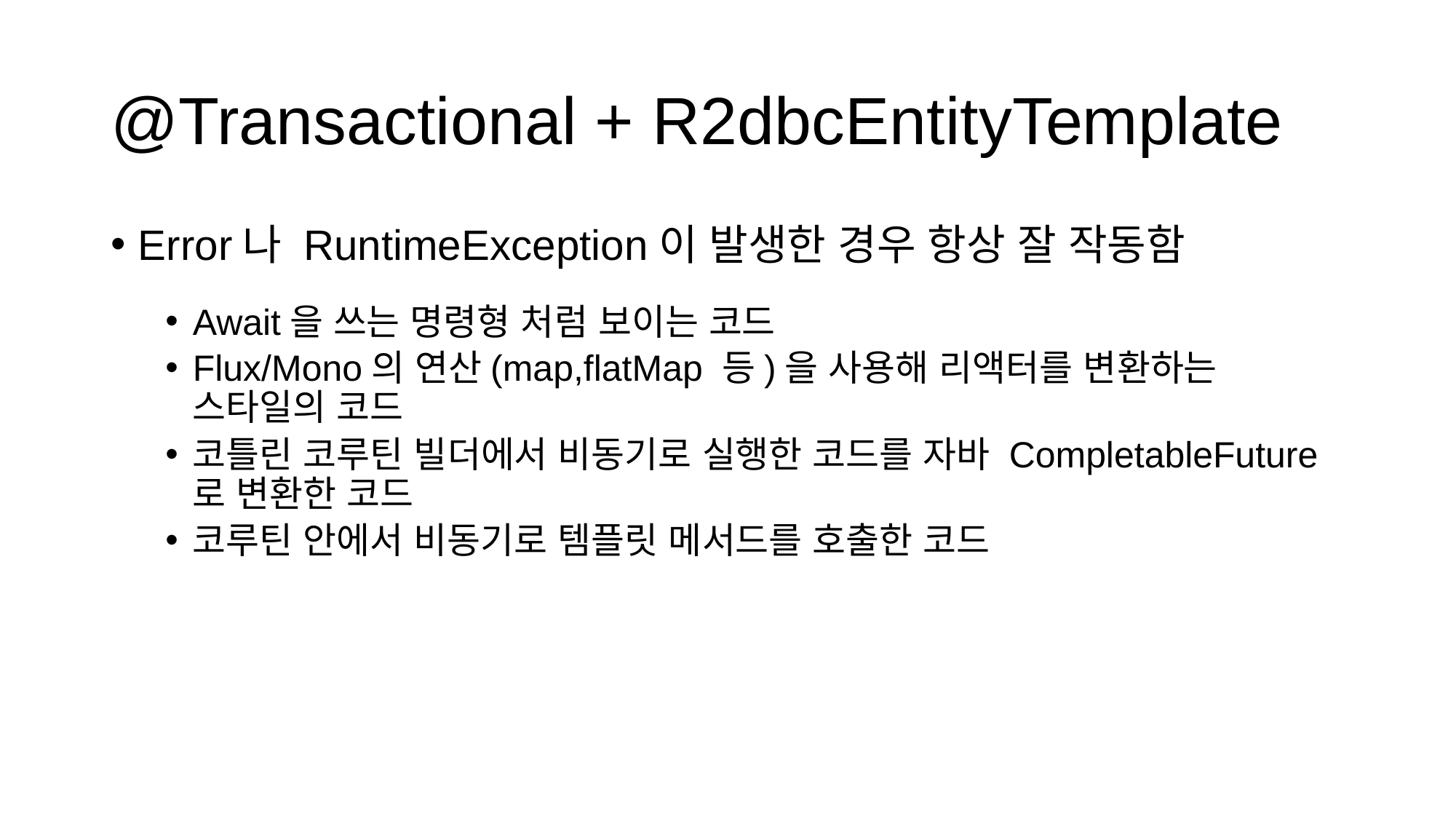

# @Transactional + R2dbcEntityTemplate
Error나 RuntimeException이 발생한 경우 항상 잘 작동함
Await을 쓰는 명령형 처럼 보이는 코드
Flux/Mono의 연산(map,flatMap 등)을 사용해 리액터를 변환하는 스타일의 코드
코틀린 코루틴 빌더에서 비동기로 실행한 코드를 자바 CompletableFuture로 변환한 코드
코루틴 안에서 비동기로 템플릿 메서드를 호출한 코드